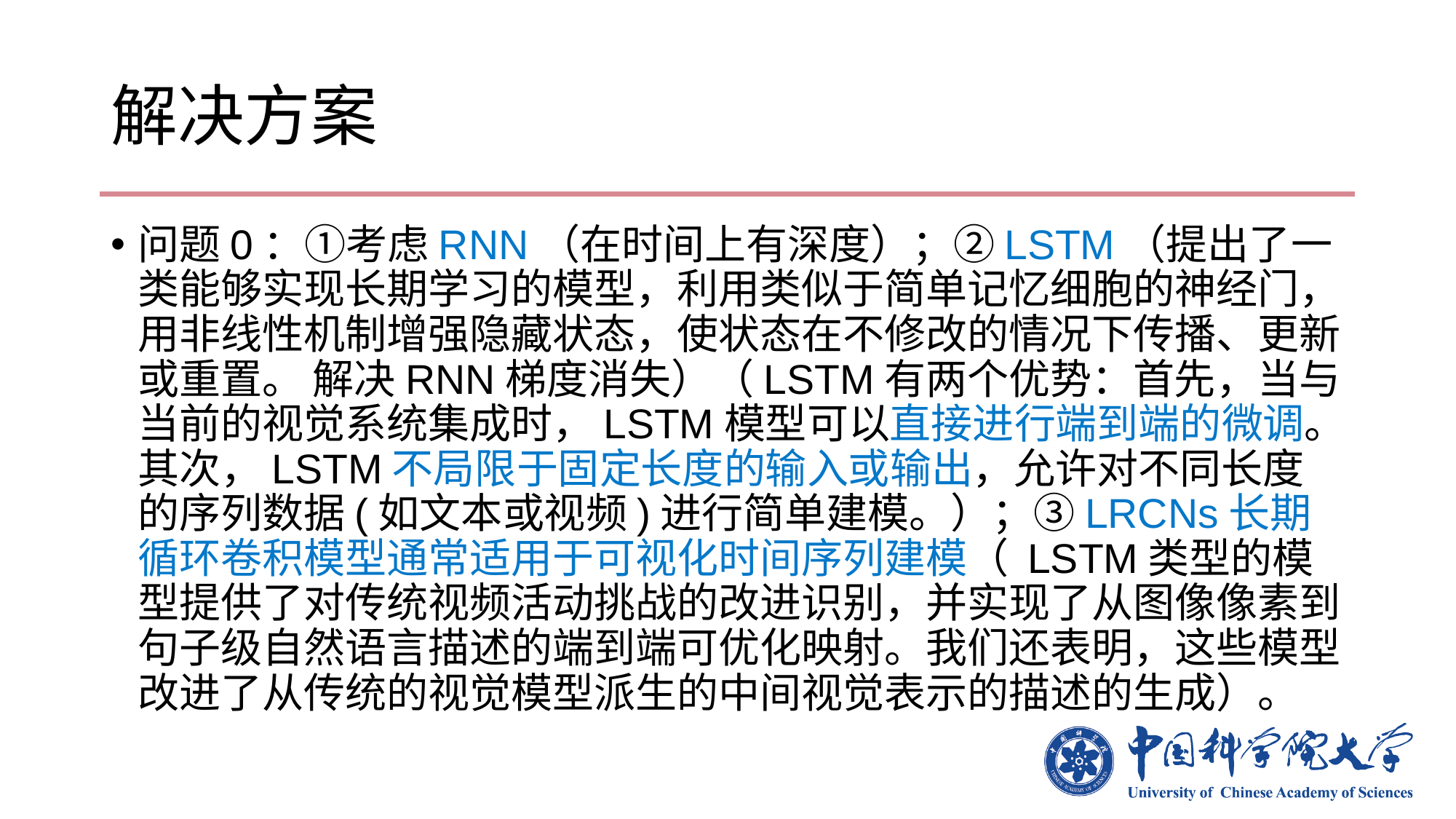

# 解决方案
问题0：①考虑RNN（在时间上有深度）；②LSTM（提出了一类能够实现长期学习的模型，利用类似于简单记忆细胞的神经门，用非线性机制增强隐藏状态，使状态在不修改的情况下传播、更新或重置。 解决RNN梯度消失）（LSTM有两个优势：首先，当与当前的视觉系统集成时，LSTM模型可以直接进行端到端的微调。其次，LSTM不局限于固定长度的输入或输出，允许对不同长度的序列数据(如文本或视频)进行简单建模。）；③LRCNs长期循环卷积模型通常适用于可视化时间序列建模（ LSTM类型的模型提供了对传统视频活动挑战的改进识别，并实现了从图像像素到句子级自然语言描述的端到端可优化映射。我们还表明，这些模型改进了从传统的视觉模型派生的中间视觉表示的描述的生成）。